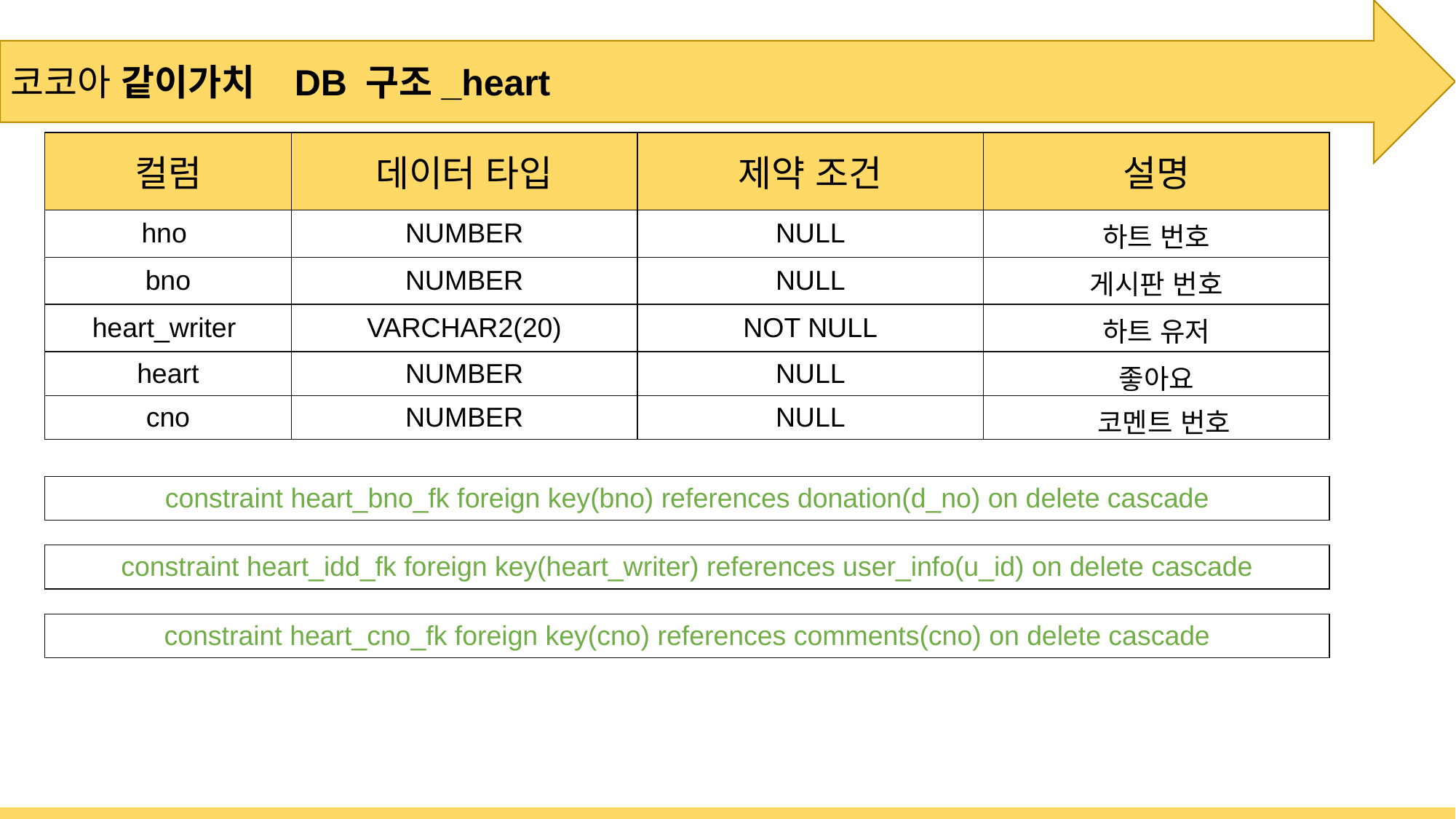

코코아 같이가치   DB 구조_heart
| 컬럼 | 데이터 타입 | 제약 조건 | 설명 |
| --- | --- | --- | --- |
| hno | NUMBER | NULL | 하트 번호 |
| bno | NUMBER | NULL | 게시판 번호 |
| heart\_writer | VARCHAR2(20) | NOT NULL | 하트 유저 |
| heart | NUMBER | NULL | 좋아요 |
| cno | NUMBER | NULL | 코멘트 번호 |
| constraint heart\_bno\_fk foreign key(bno) references donation(d\_no) on delete cascade |
| --- |
| constraint heart\_idd\_fk foreign key(heart\_writer) references user\_info(u\_id) on delete cascade |
| --- |
| constraint heart\_cno\_fk foreign key(cno) references comments(cno) on delete cascade |
| --- |